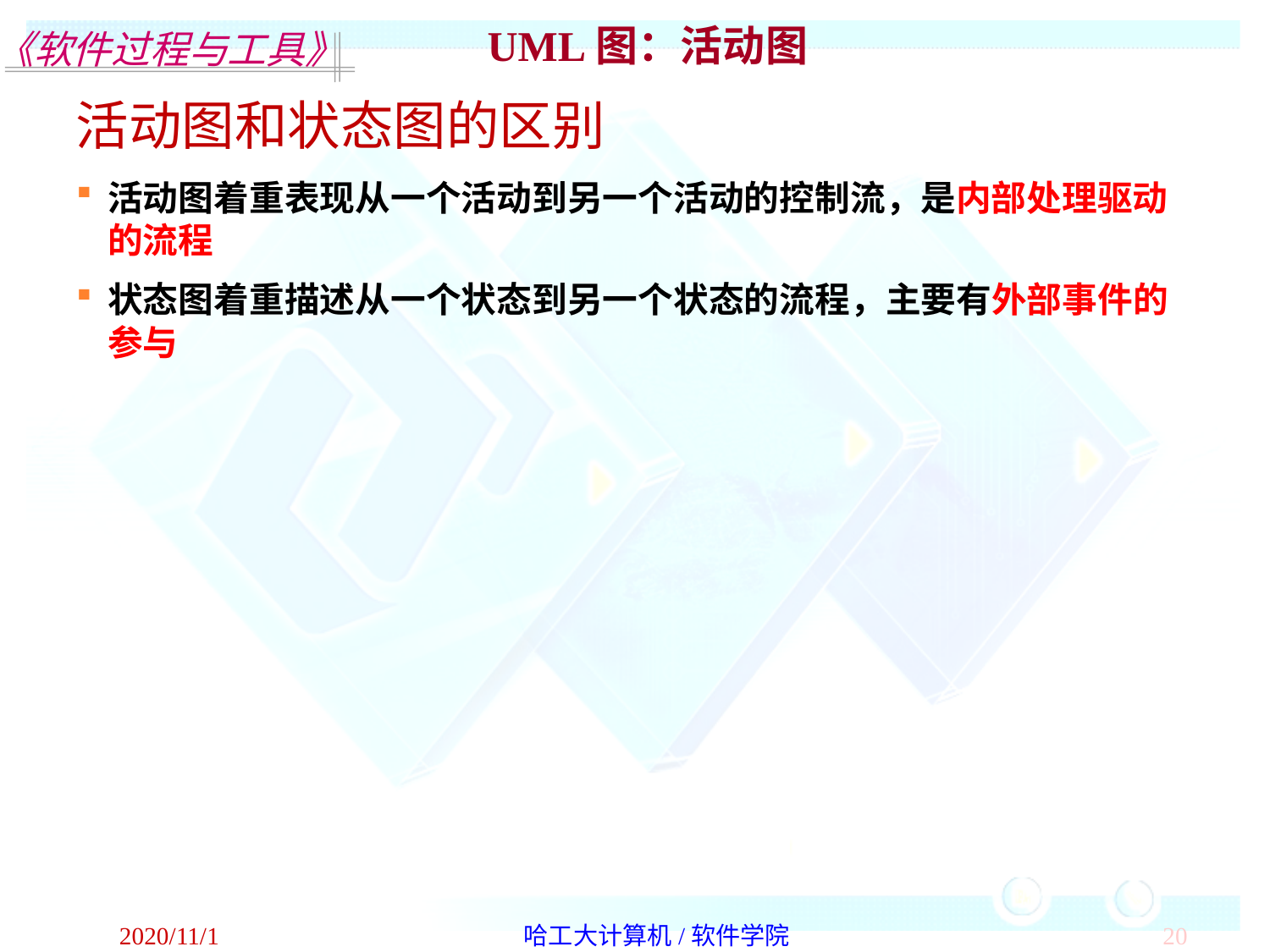

UML图：活动图
活动图和状态图的区别
活动图着重表现从一个活动到另一个活动的控制流，是内部处理驱动的流程
状态图着重描述从一个状态到另一个状态的流程，主要有外部事件的参与